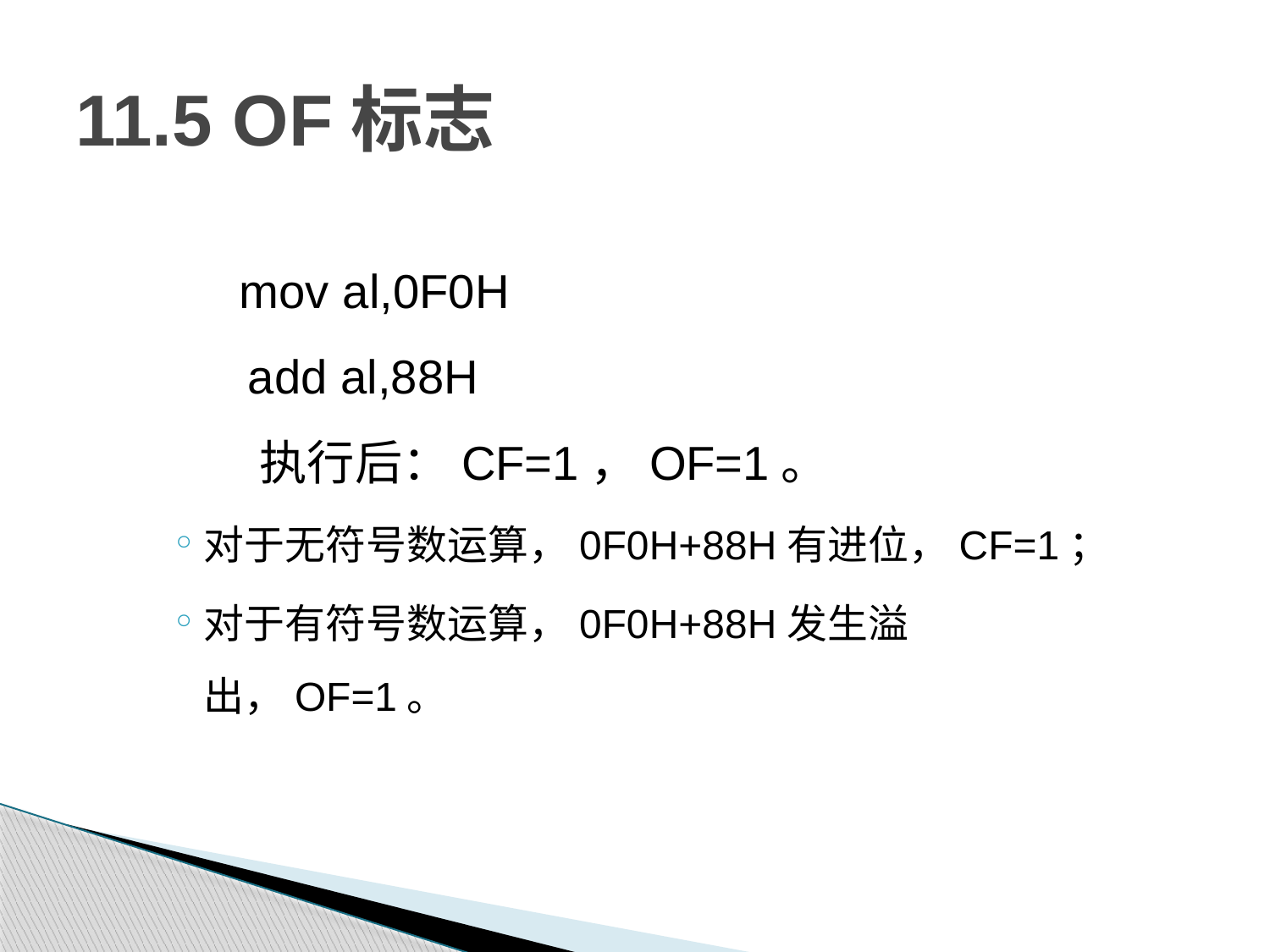

# 11.5 OF标志
        mov al,0F0H
      add al,88H
      执行后：CF=1，OF=1。
对于无符号数运算，0F0H+88H有进位，CF=1；
对于有符号数运算，0F0H+88H发生溢出，OF=1。